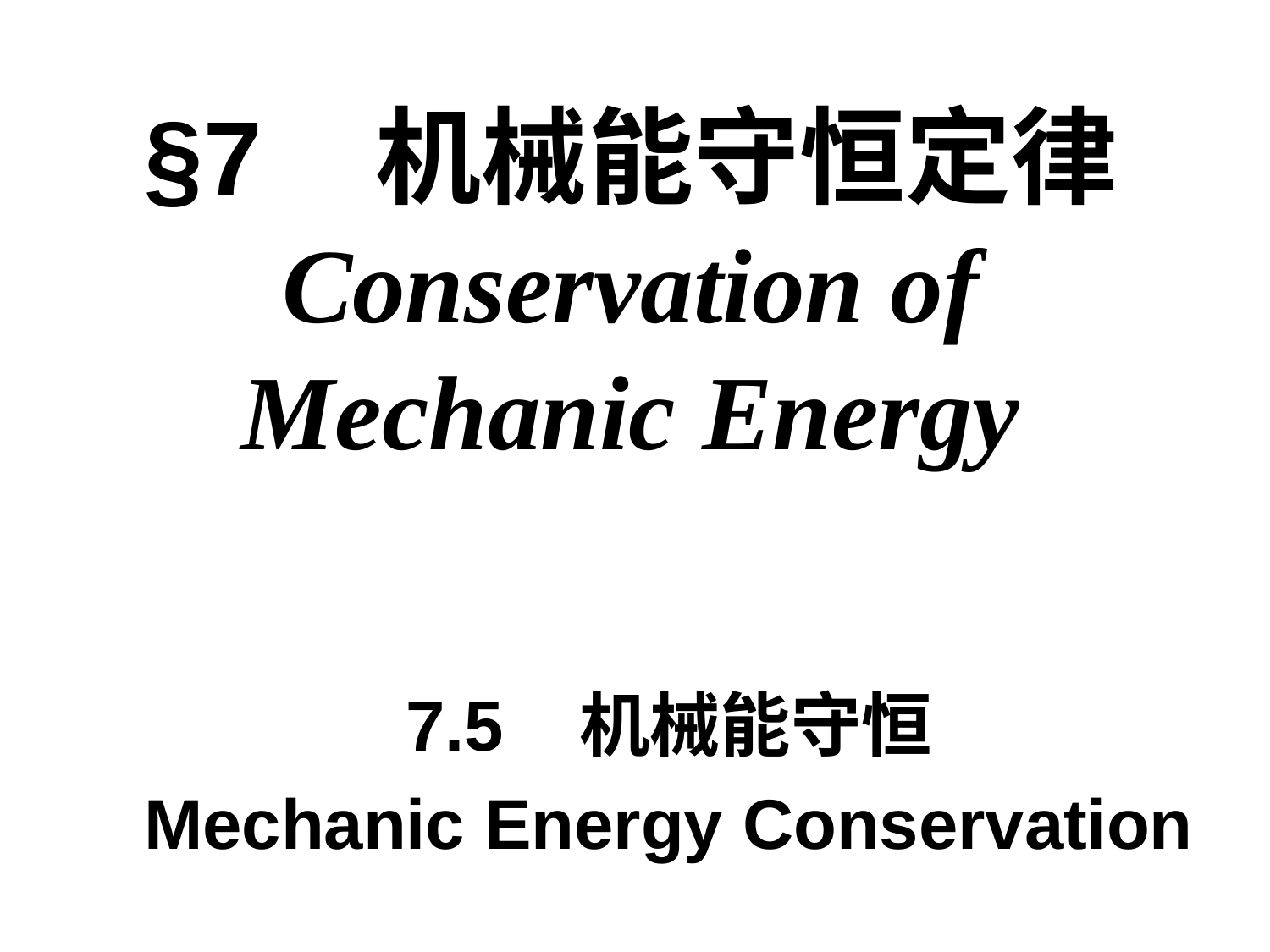

§7   机械能守恒定律
Conservation of Mechanic Energy
7.5   机械能守恒
Mechanic Energy Conservation